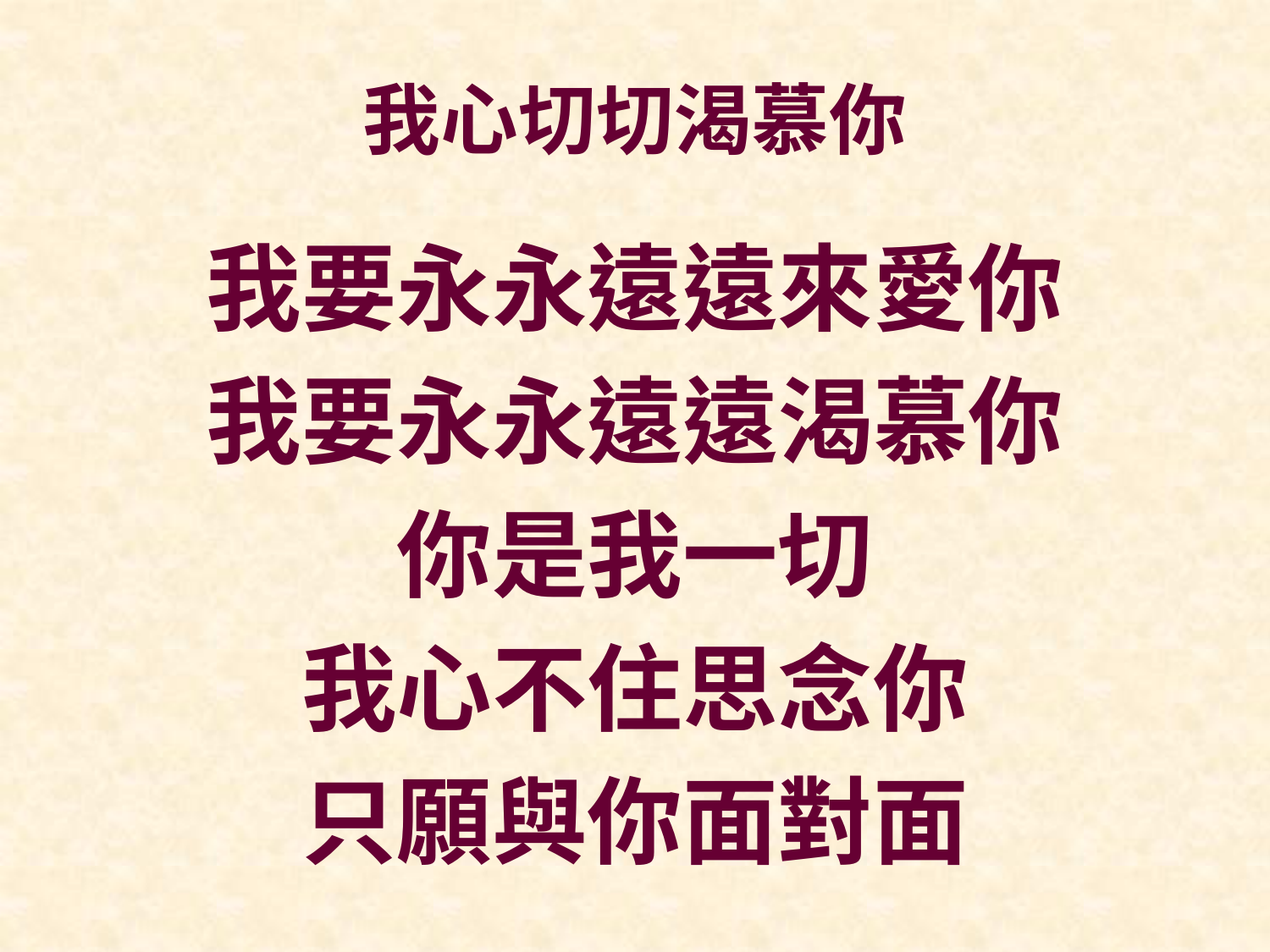

# 我心切切渴慕你
我要永永遠遠來愛你
我要永永遠遠渴慕你
你是我一切
我心不住思念你
只願與你面對面